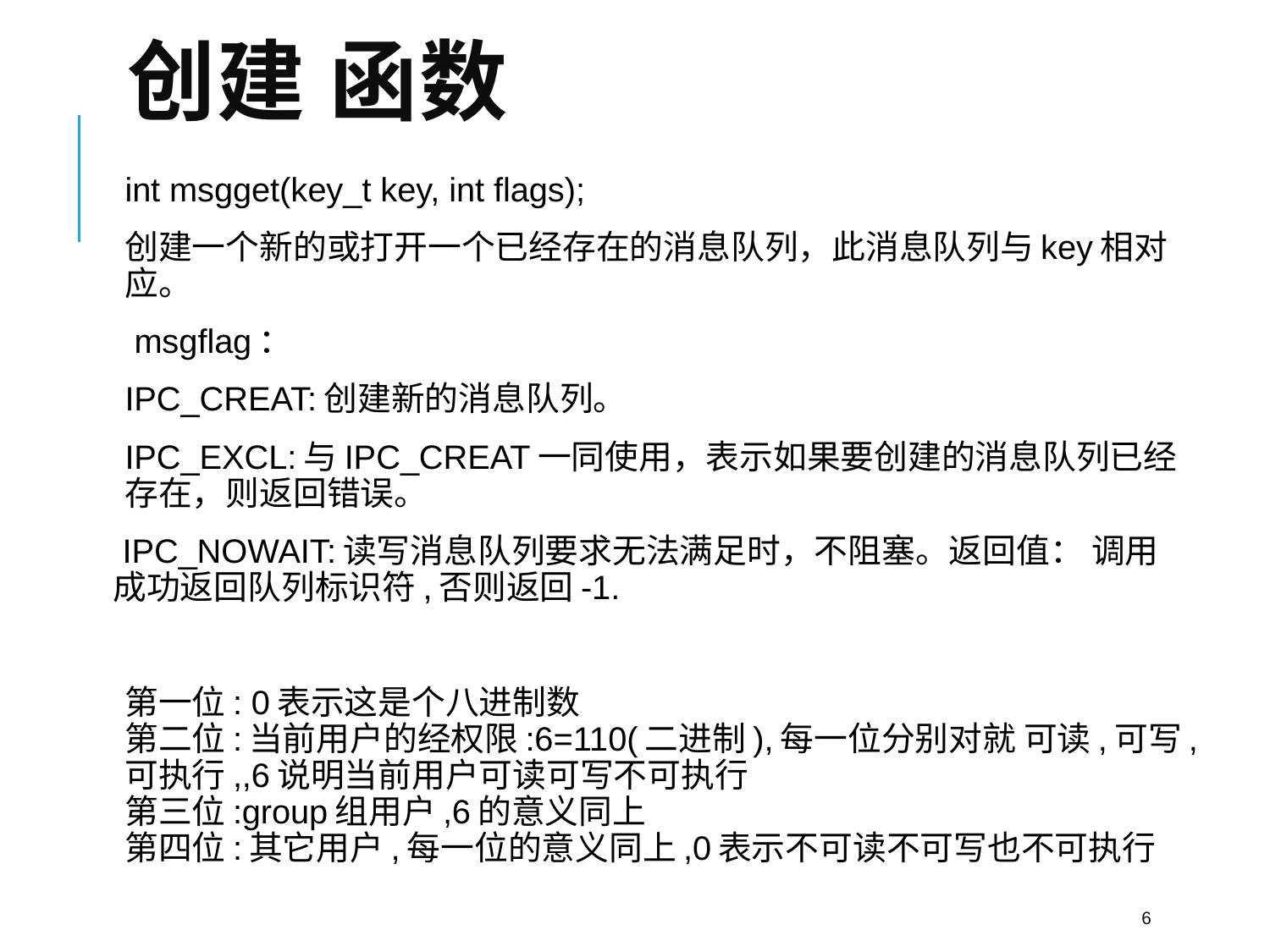

# 创建 函数
int msgget(key_t key, int flags);
创建一个新的或打开一个已经存在的消息队列，此消息队列与key相对应。
 msgflag：
IPC_CREAT:创建新的消息队列。
IPC_EXCL:与IPC_CREAT一同使用，表示如果要创建的消息队列已经存在，则返回错误。
 IPC_NOWAIT:读写消息队列要求无法满足时，不阻塞。返回值： 调用成功返回队列标识符,否则返回-1.

第一位: 0表示这是个八进制数
第二位:当前用户的经权限:6=110(二进制),每一位分别对就 可读,可写,可执行,,6说明当前用户可读可写不可执行
第三位:group组用户,6的意义同上
第四位:其它用户,每一位的意义同上,0表示不可读不可写也不可执行
6